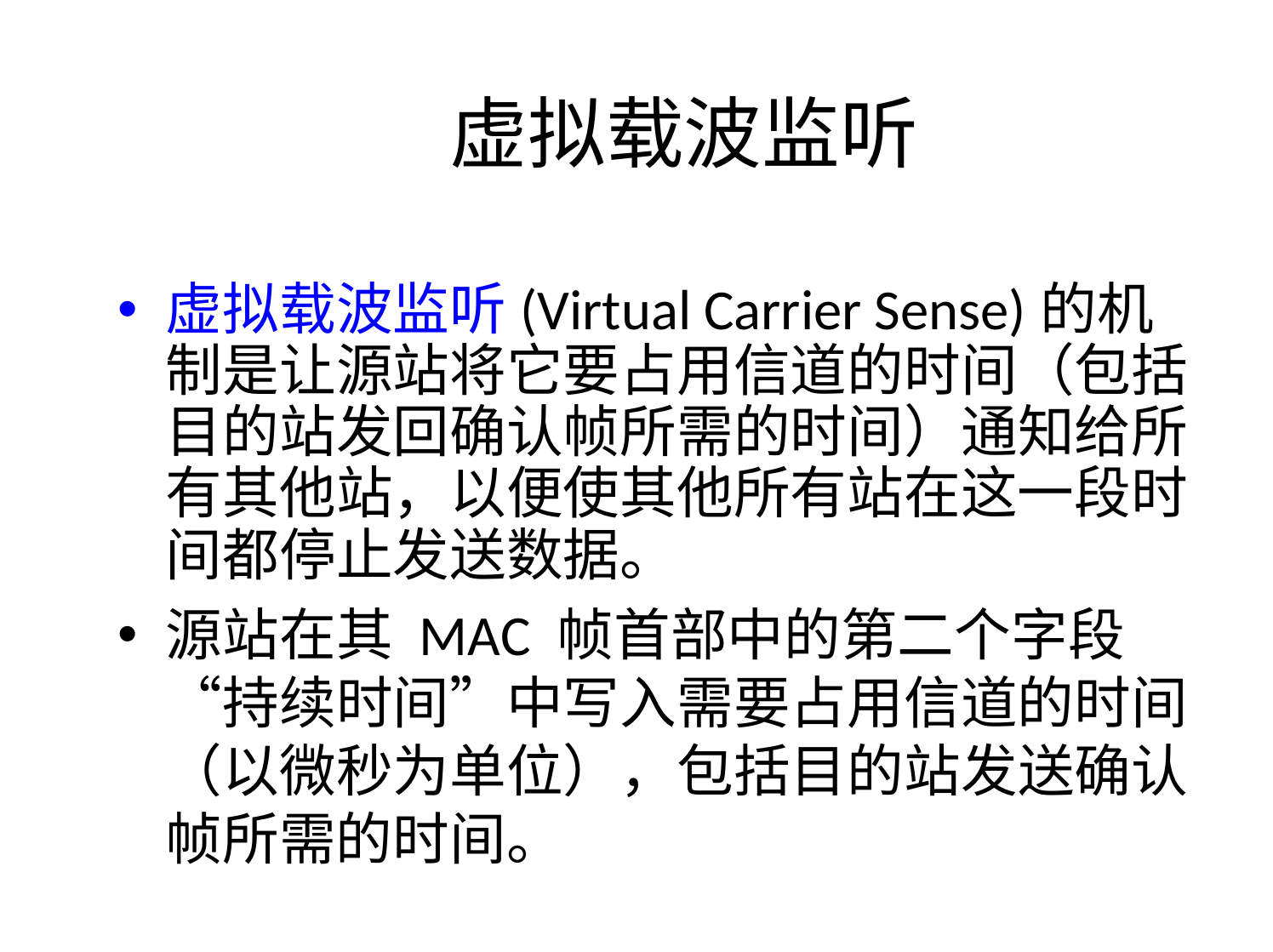

# 虚拟载波监听
虚拟载波监听(Virtual Carrier Sense)的机制是让源站将它要占用信道的时间（包括目的站发回确认帧所需的时间）通知给所有其他站，以便使其他所有站在这一段时间都停止发送数据。
源站在其 MAC 帧首部中的第二个字段“持续时间”中写入需要占用信道的时间（以微秒为单位），包括目的站发送确认帧所需的时间。

127